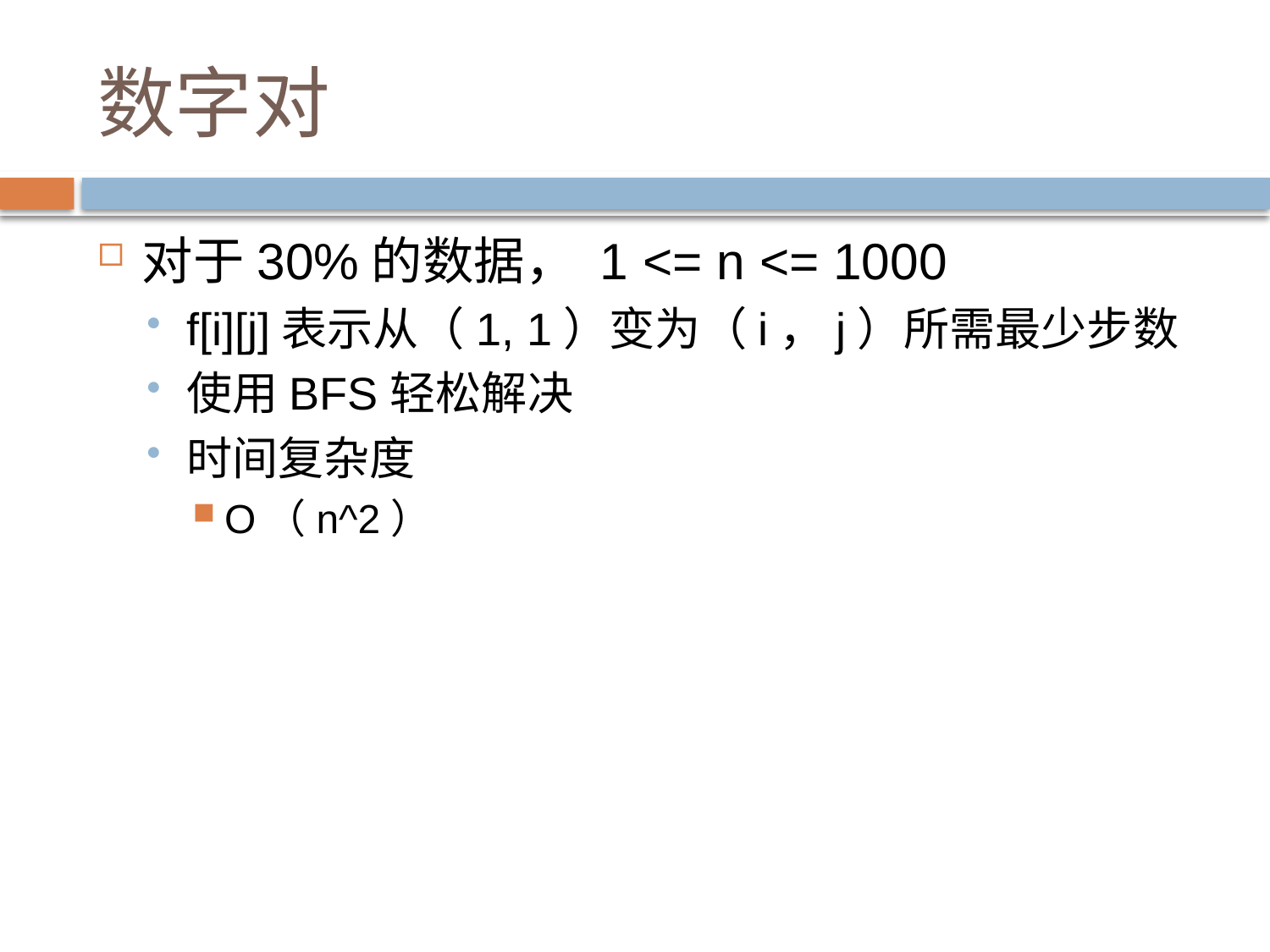

# 数字对
对于30%的数据， 1 <= n <= 1000
f[i][j]表示从（1, 1）变为（i，j）所需最少步数
使用BFS轻松解决
时间复杂度
O（n^2）